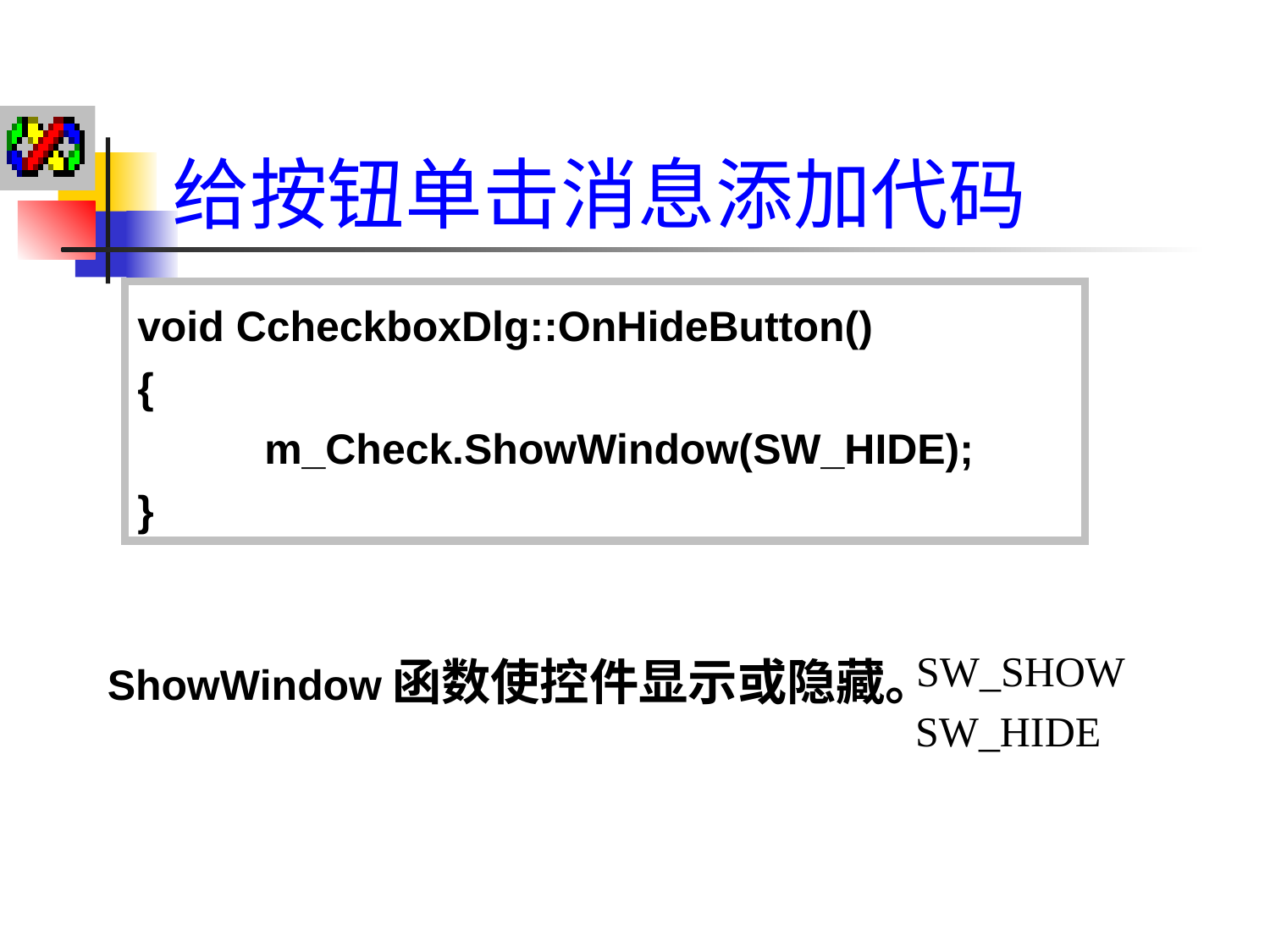

给按钮单击消息添加代码
void CcheckboxDlg::OnHideButton()
{
	m_Check.ShowWindow(SW_HIDE);
}
ShowWindow函数使控件显示或隐藏。
SW_SHOW
SW_HIDE